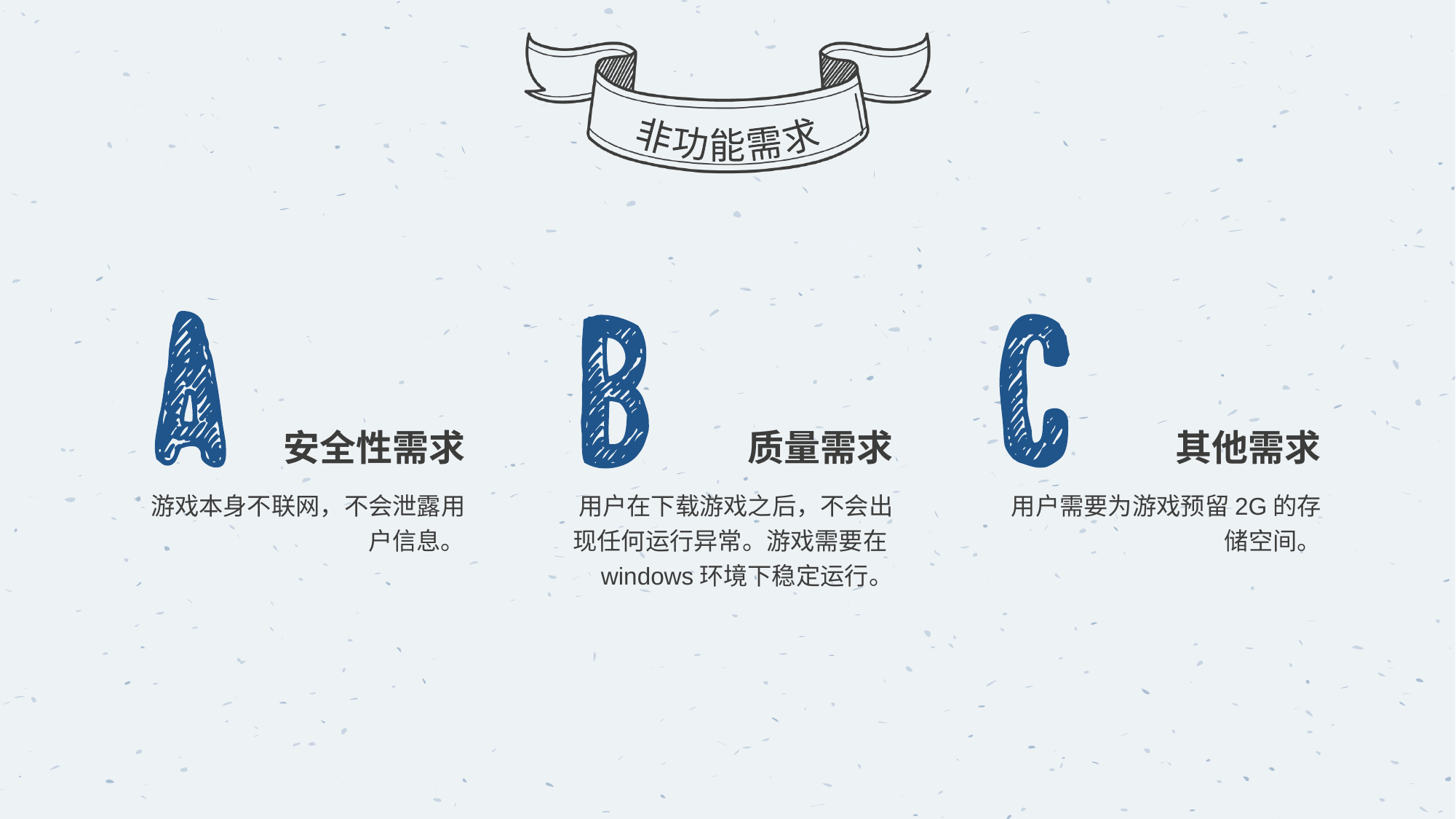

非功能需求

安全性需求
游戏本身不联网，不会泄露用户信息。

其他需求
用户需要为游戏预留2G的存储空间。

质量需求
用户在下载游戏之后，不会出现任何运行异常。游戏需要在windows环境下稳定运行。